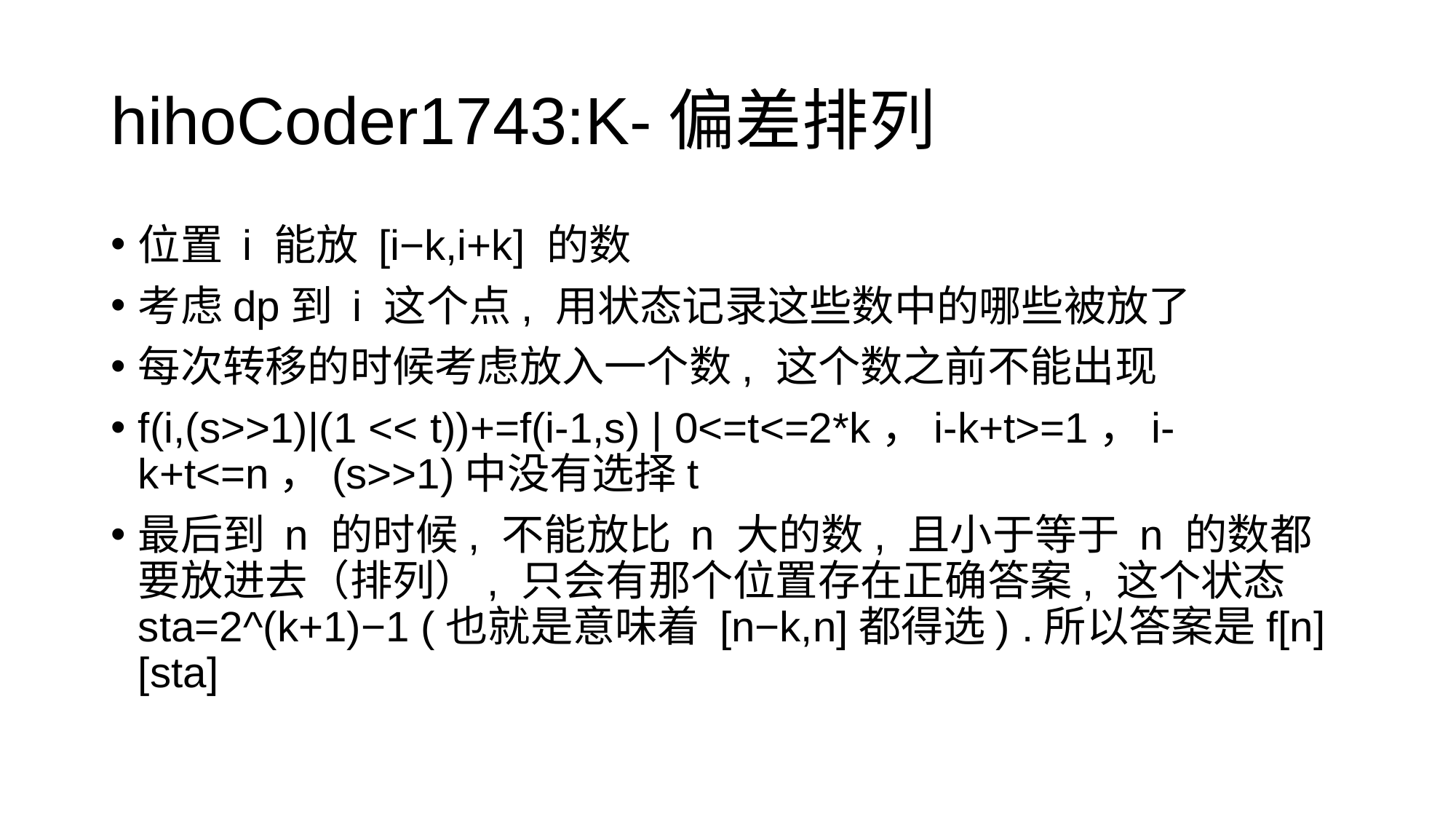

# hihoCoder1743:K-偏差排列
位置 i 能放 [i−k,i+k] 的数
考虑dp到 i 这个点, 用状态记录这些数中的哪些被放了
每次转移的时候考虑放入一个数, 这个数之前不能出现
f(i,(s>>1)|(1 << t))+=f(i-1,s) | 0<=t<=2*k，i-k+t>=1，i-k+t<=n，(s>>1)中没有选择t
最后到 n 的时候, 不能放比 n 大的数, 且小于等于 n 的数都要放进去（排列）, 只会有那个位置存在正确答案, 这个状态 sta=2^(k+1)−1 (也就是意味着 [n−k,n]都得选) .所以答案是f[n][sta]